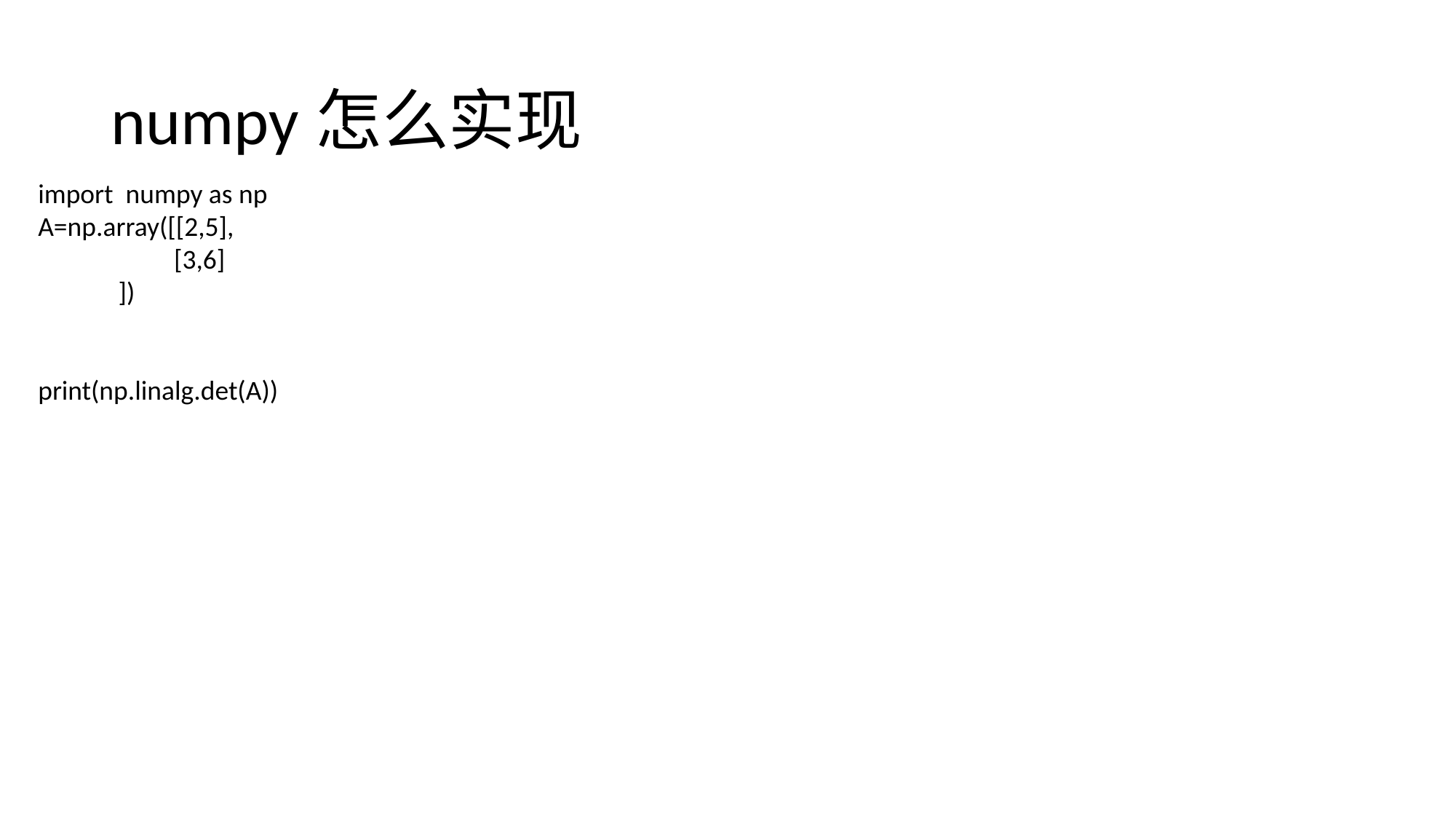

# numpy怎么实现
import  numpy as np
A=np.array([[2,5],
                      [3,6]
             ])

print(np.linalg.det(A))